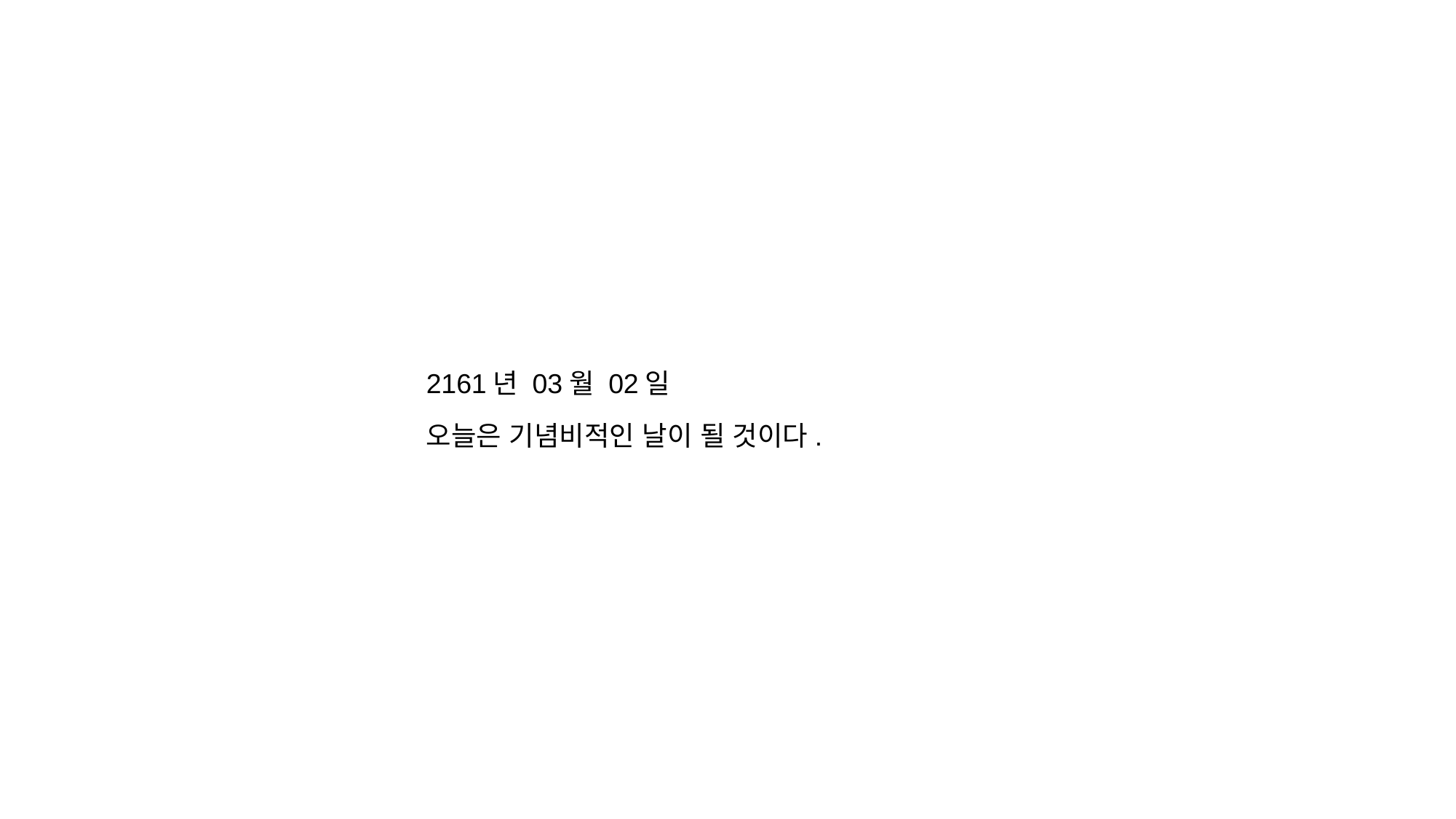

2161년 03월 02일
오늘은 기념비적인 날이 될 것이다.